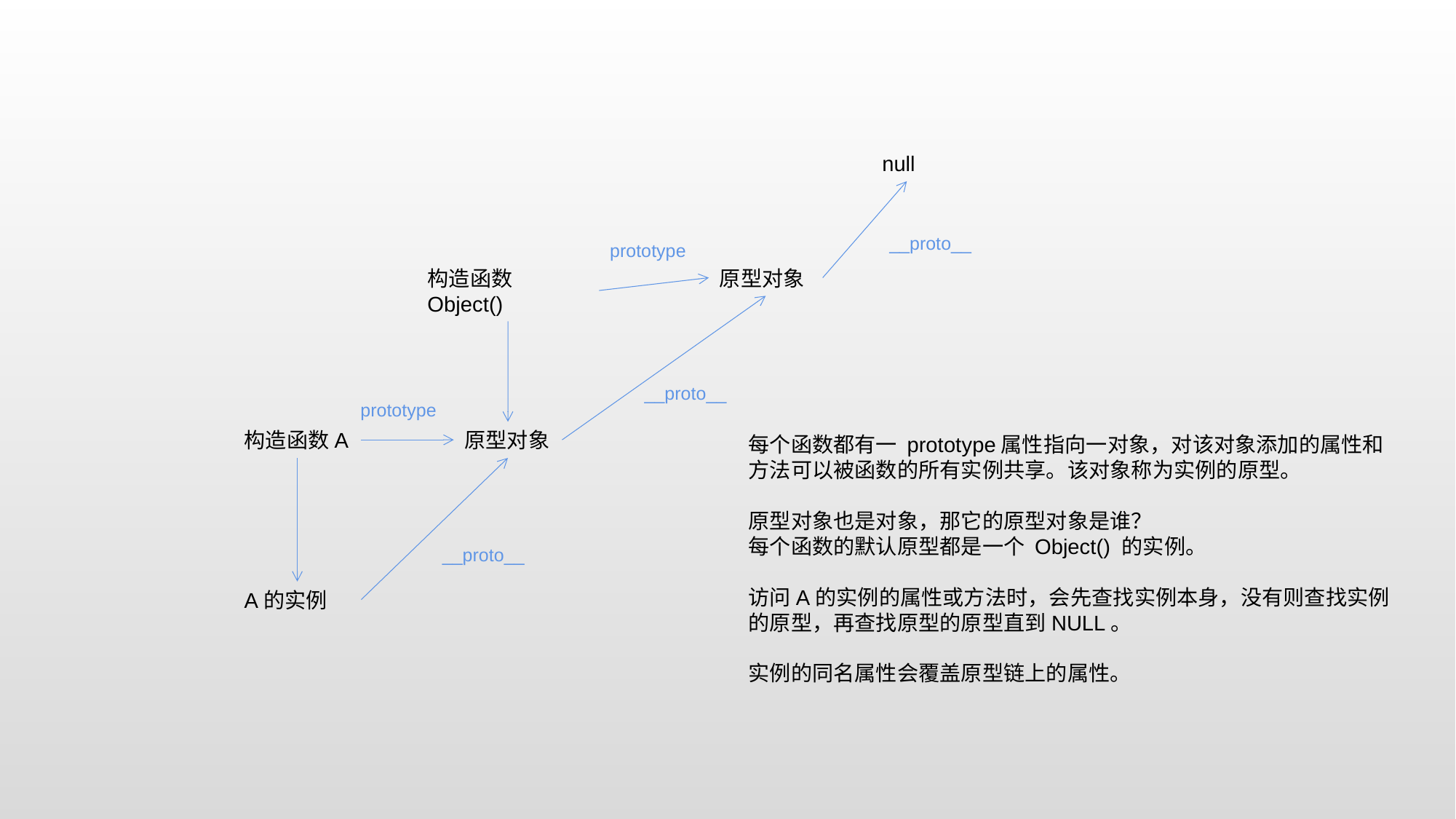

null
__proto__
prototype
原型对象
构造函数Object()
__proto__
prototype
构造函数A
原型对象
每个函数都有一 prototype属性指向一对象，对该对象添加的属性和方法可以被函数的所有实例共享。该对象称为实例的原型。

原型对象也是对象，那它的原型对象是谁？
每个函数的默认原型都是一个 Object() 的实例。

访问A的实例的属性或方法时，会先查找实例本身，没有则查找实例的原型，再查找原型的原型直到NULL。

实例的同名属性会覆盖原型链上的属性。

__proto__
A的实例